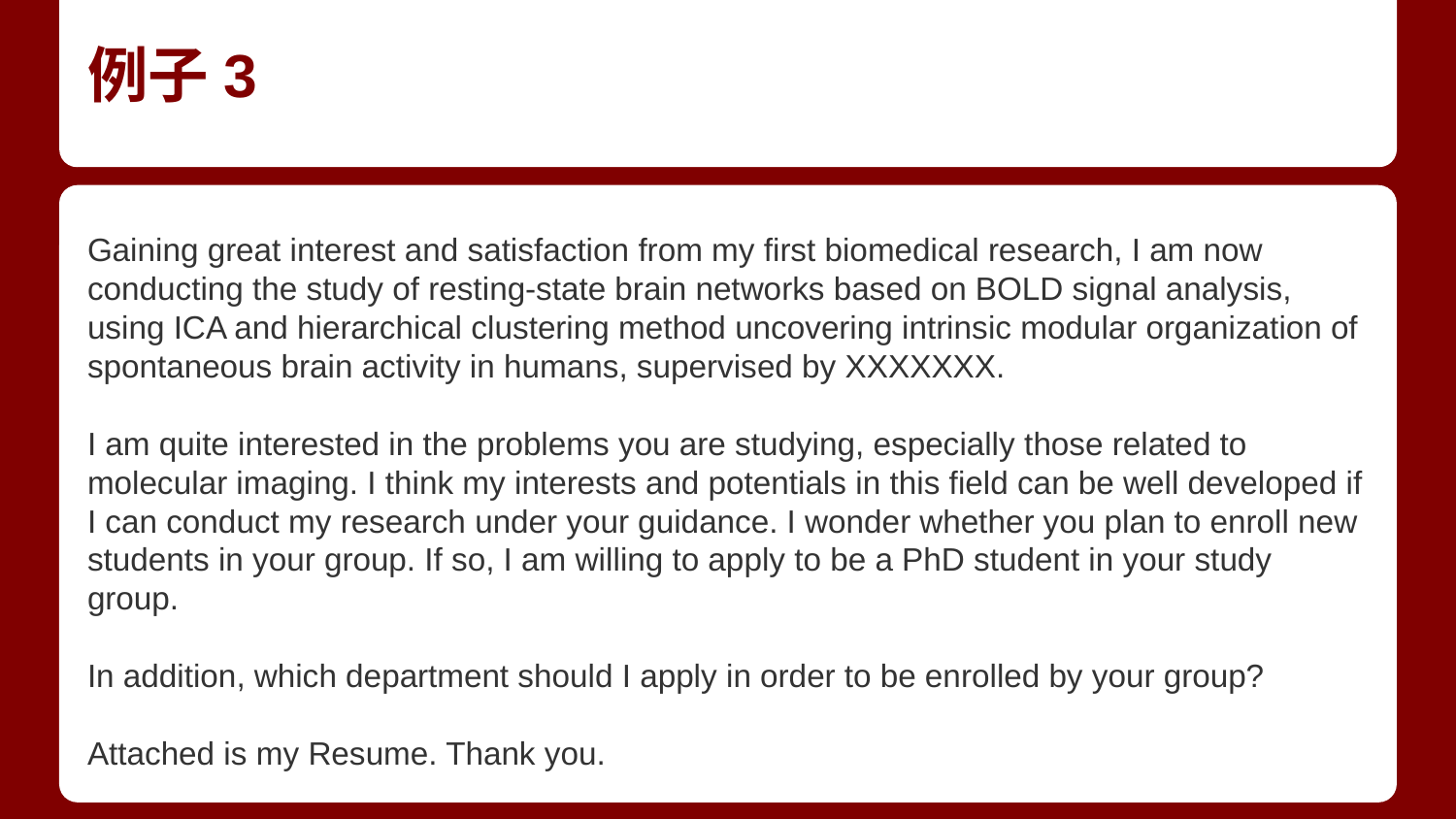

# 例子3
Gaining great interest and satisfaction from my first biomedical research, I am now conducting the study of resting-state brain networks based on BOLD signal analysis, using ICA and hierarchical clustering method uncovering intrinsic modular organization of spontaneous brain activity in humans, supervised by XXXXXXX.

I am quite interested in the problems you are studying, especially those related to molecular imaging. I think my interests and potentials in this field can be well developed if I can conduct my research under your guidance. I wonder whether you plan to enroll new students in your group. If so, I am willing to apply to be a PhD student in your study group.

In addition, which department should I apply in order to be enrolled by your group?

Attached is my Resume. Thank you.